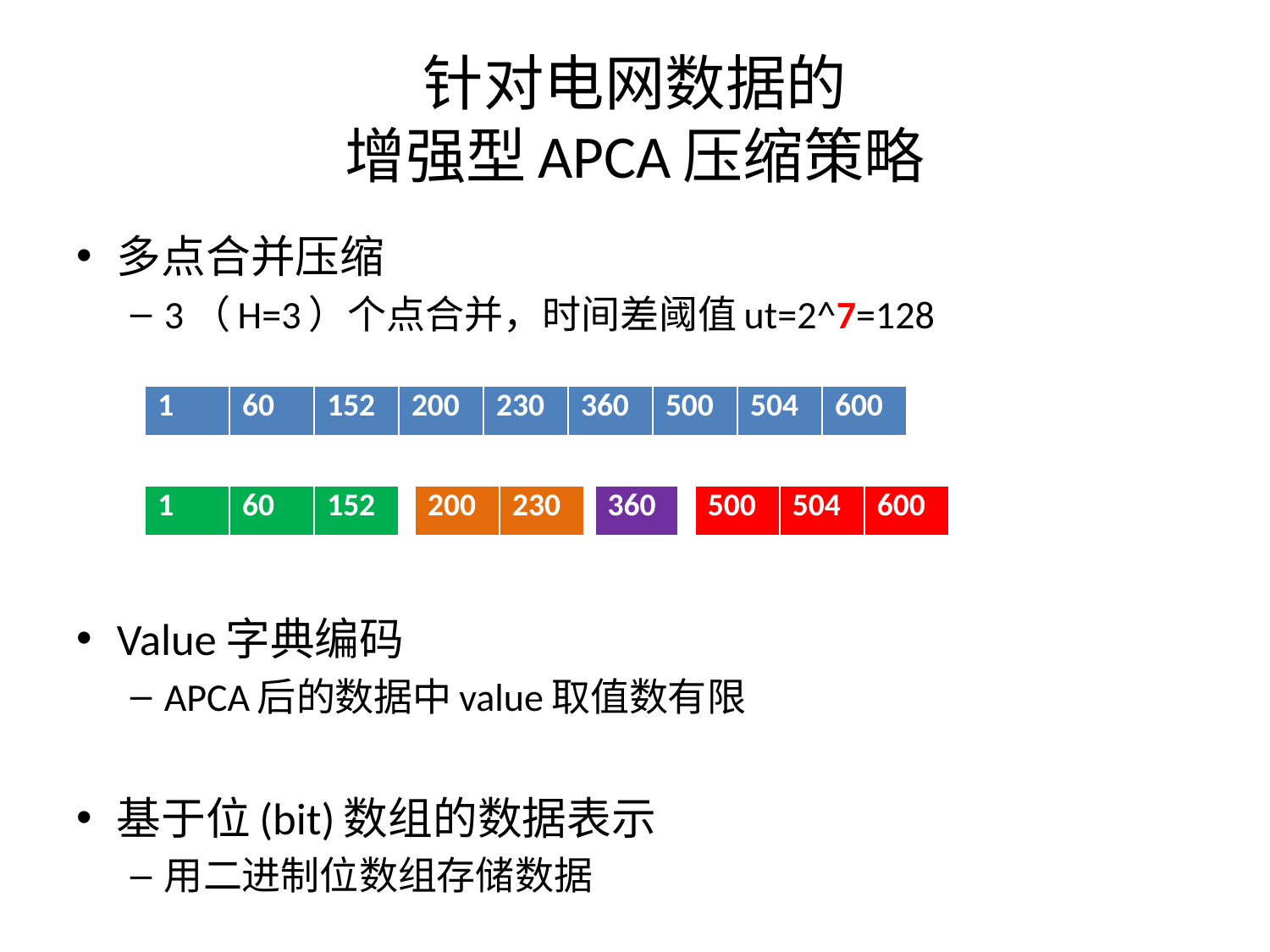

# 针对电网数据的 增强型APCA压缩策略
多点合并压缩
3（H=3）个点合并，时间差阈值ut=2^7=128

Value字典编码
APCA后的数据中value取值数有限

基于位(bit)数组的数据表示
用二进制位数组存储数据

| 1 | 60 | 152 | 200 | 230 | 360 | 500 | 504 | 600 |
| --- | --- | --- | --- | --- | --- | --- | --- | --- |
| 1 | 60 | 152 |
| --- | --- | --- |
| 200 | 230 |
| --- | --- |
| 360 |
| --- |
| 500 | 504 | 600 |
| --- | --- | --- |